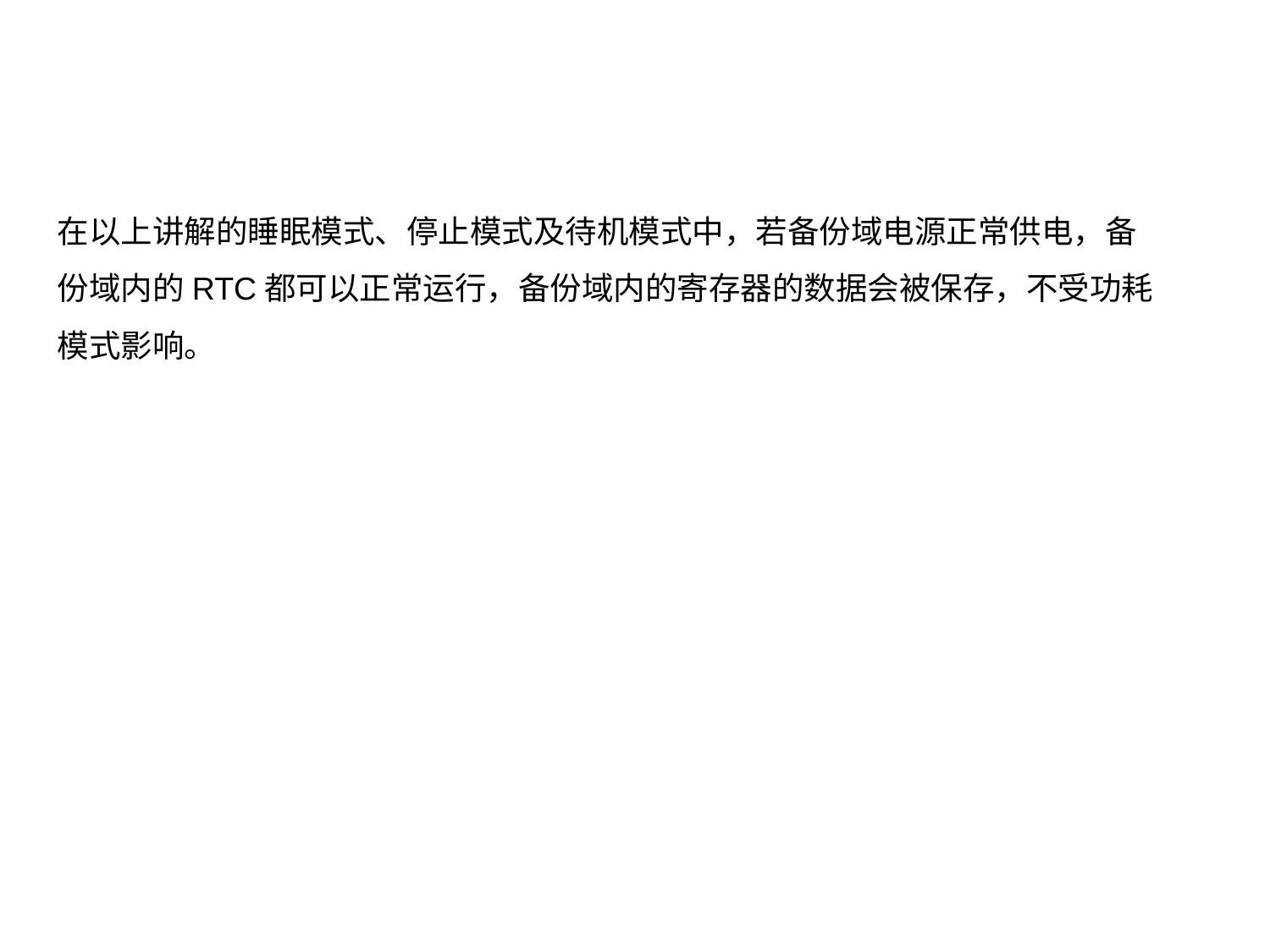

在以上讲解的睡眠模式、停止模式及待机模式中，若备份域电源正常供电，备份域内的RTC都可以正常运行，备份域内的寄存器的数据会被保存，不受功耗模式影响。